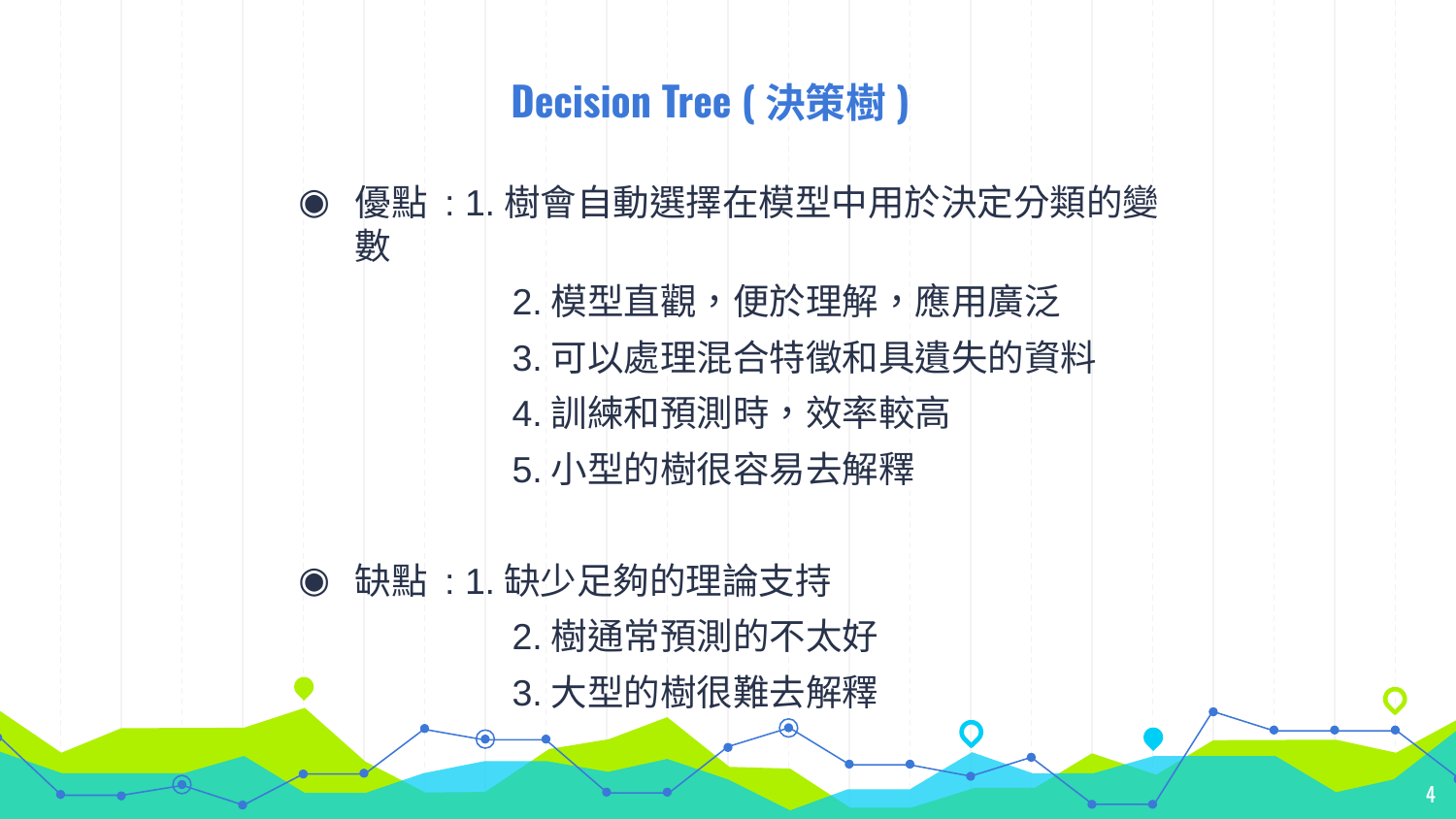

# Decision Tree (決策樹)
優點 : 1.樹會自動選擇在模型中用於決定分類的變數
                     2.模型直觀，便於理解，應用廣泛
                     3.可以處理混合特徵和具遺失的資料
                     4.訓練和預測時，效率較高
                     5.小型的樹很容易去解釋

缺點 : 1.缺少足夠的理論支持
                     2.樹通常預測的不太好
                     3.大型的樹很難去解釋

4